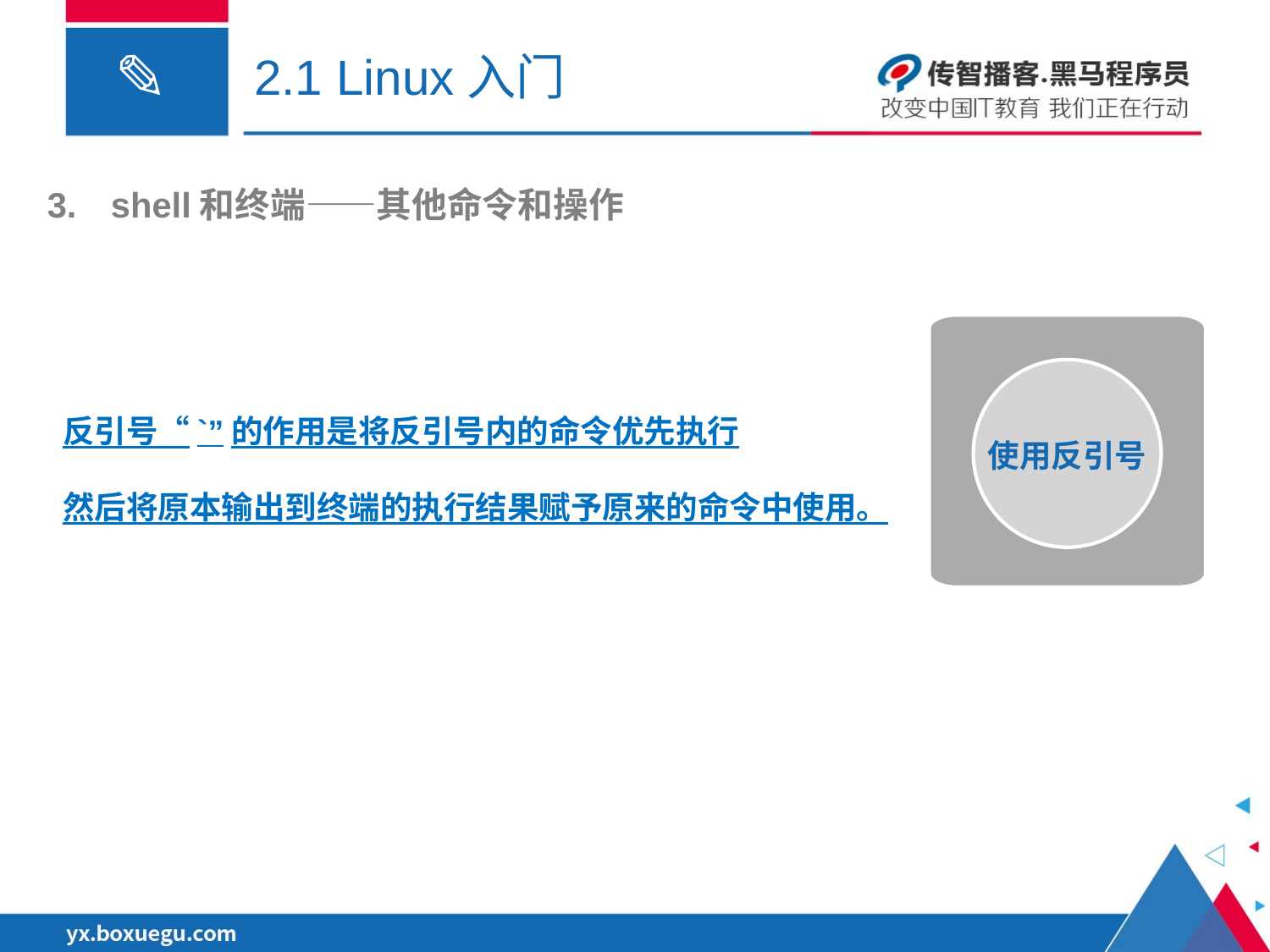

# 2.1 Linux入门
shell和终端——其他命令和操作

使用反引号
反引号“`”的作用是将反引号内的命令优先执行
然后将原本输出到终端的执行结果赋予原来的命令中使用。